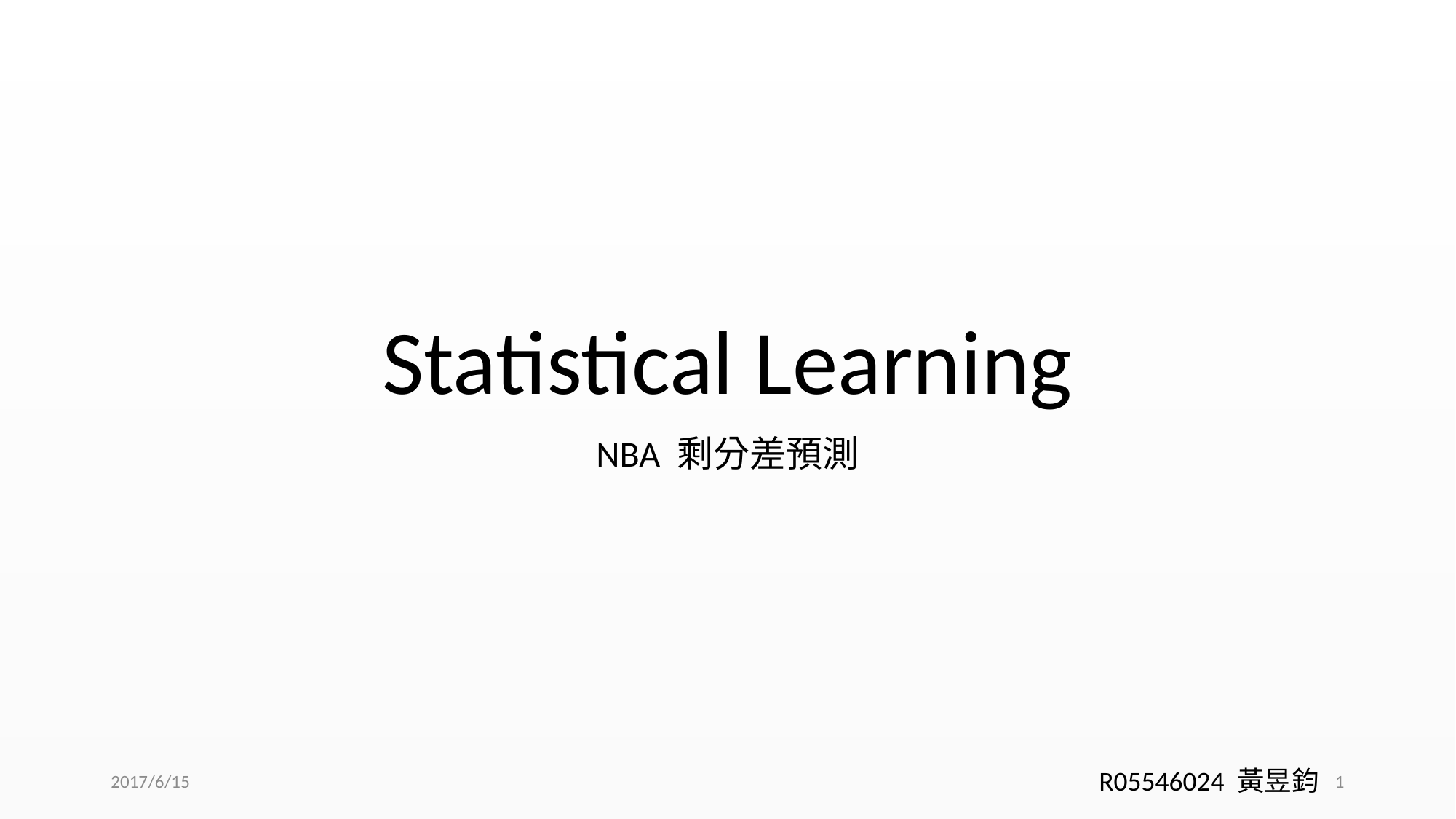

# Statistical Learning
NBA 剩分差預測
R05546024 黃昱鈞
2017/6/15
1